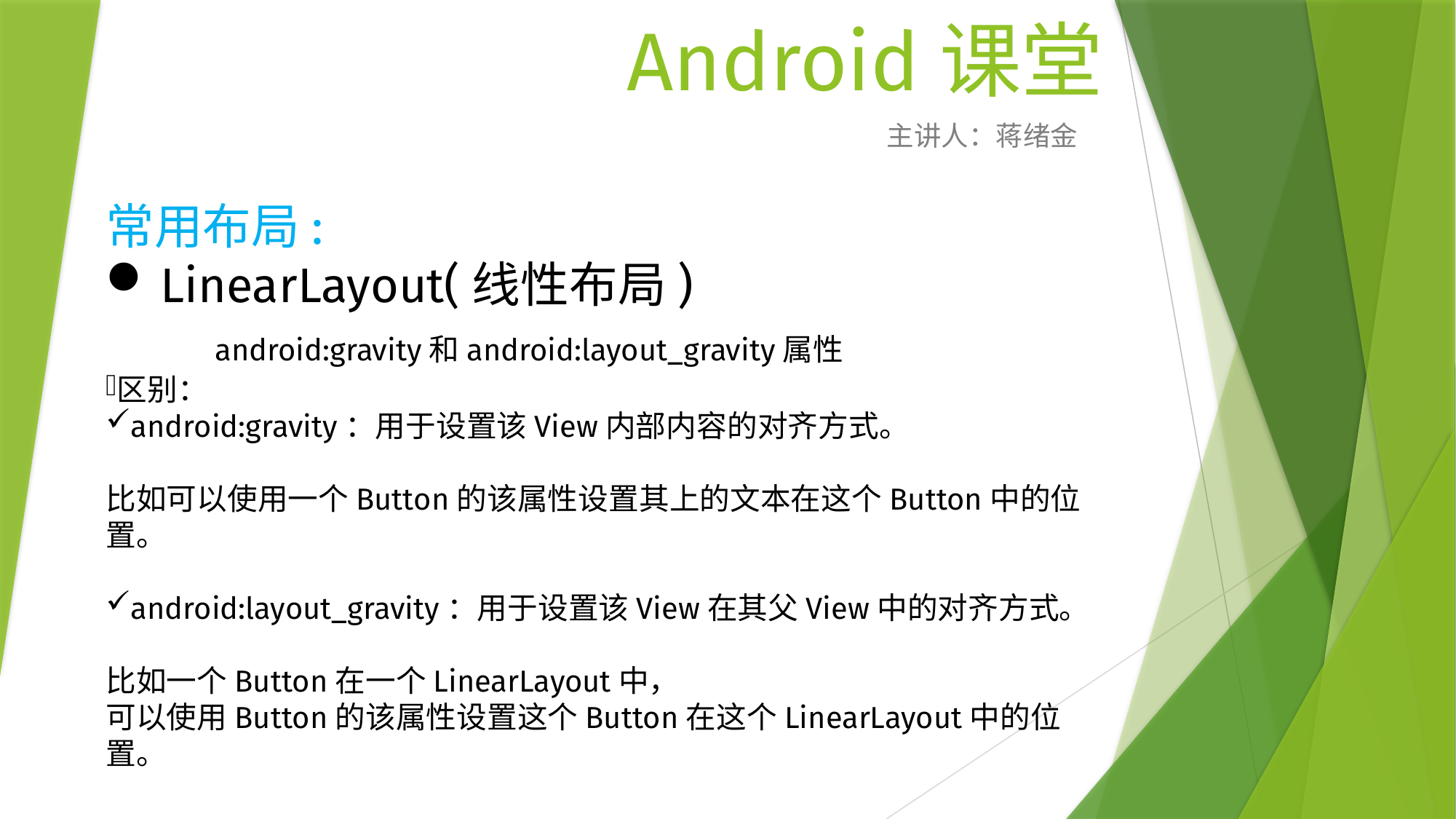

# Android课堂
主讲人：蒋绪金
常用布局:
LinearLayout(线性布局)
	android:gravity和android:layout_gravity属性
区别：
android:gravity：用于设置该View内部内容的对齐方式。

比如可以使用一个Button的该属性设置其上的文本在这个Button中的位置。

android:layout_gravity：用于设置该View在其父View中的对齐方式。

比如一个Button在一个LinearLayout中，
可以使用Button的该属性设置这个Button在这个LinearLayout中的位置。